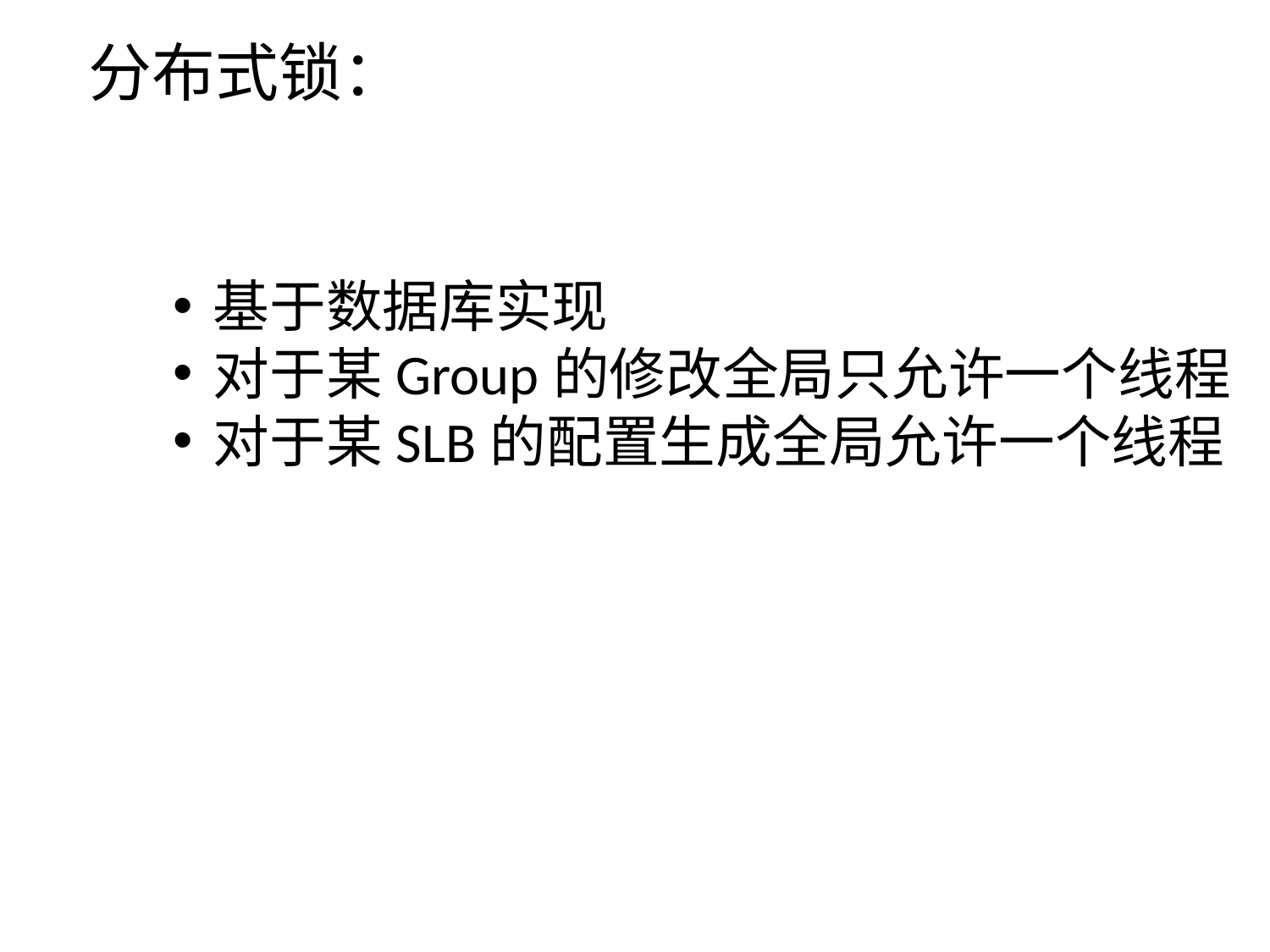

分布式锁：
基于数据库实现
对于某Group的修改全局只允许一个线程
对于某SLB的配置生成全局允许一个线程